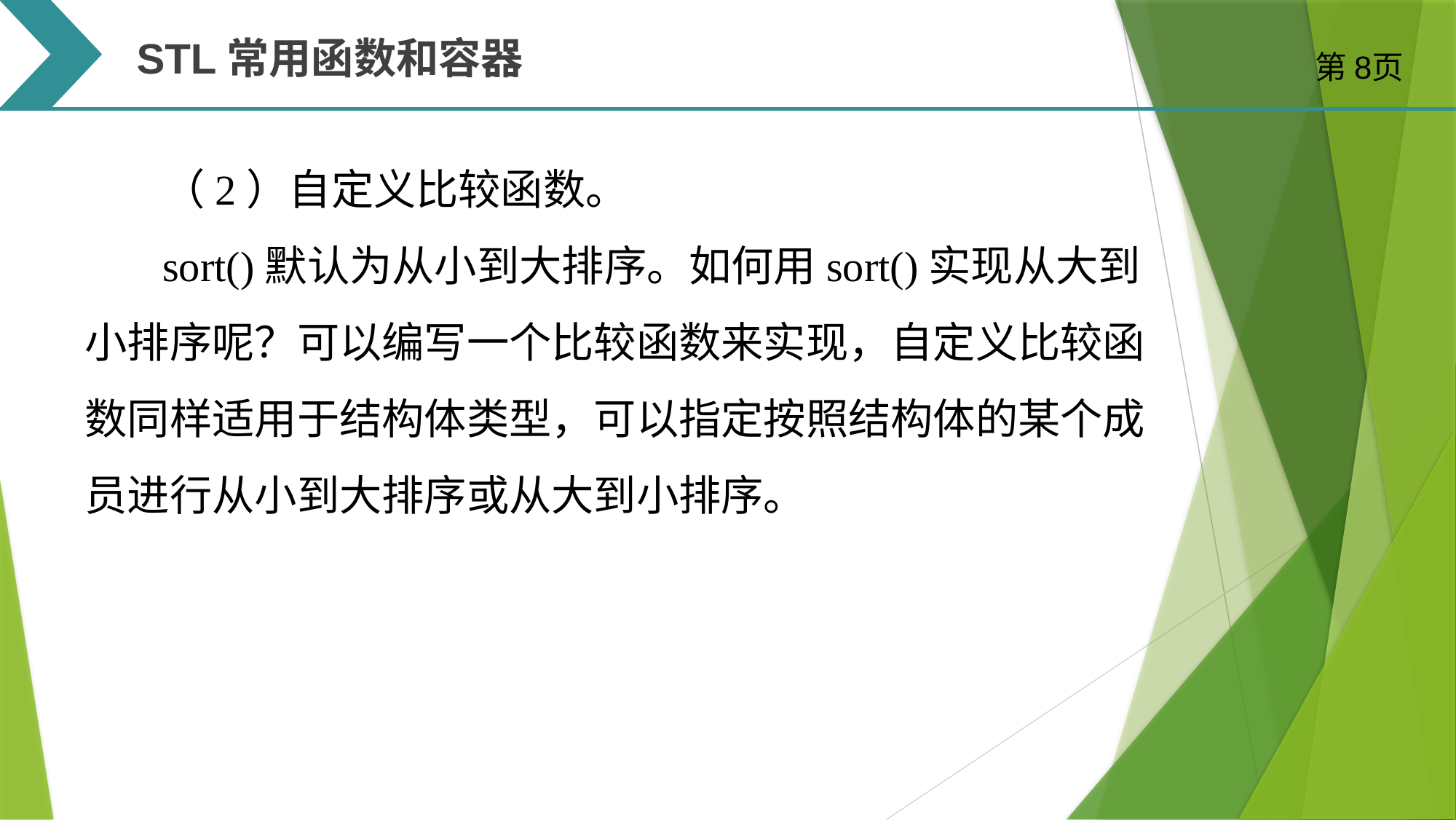

STL常用函数和容器
第8页
（2）自定义比较函数。
sort()默认为从小到大排序。如何用sort()实现从大到小排序呢？可以编写一个比较函数来实现，自定义比较函数同样适用于结构体类型，可以指定按照结构体的某个成员进行从小到大排序或从大到小排序。